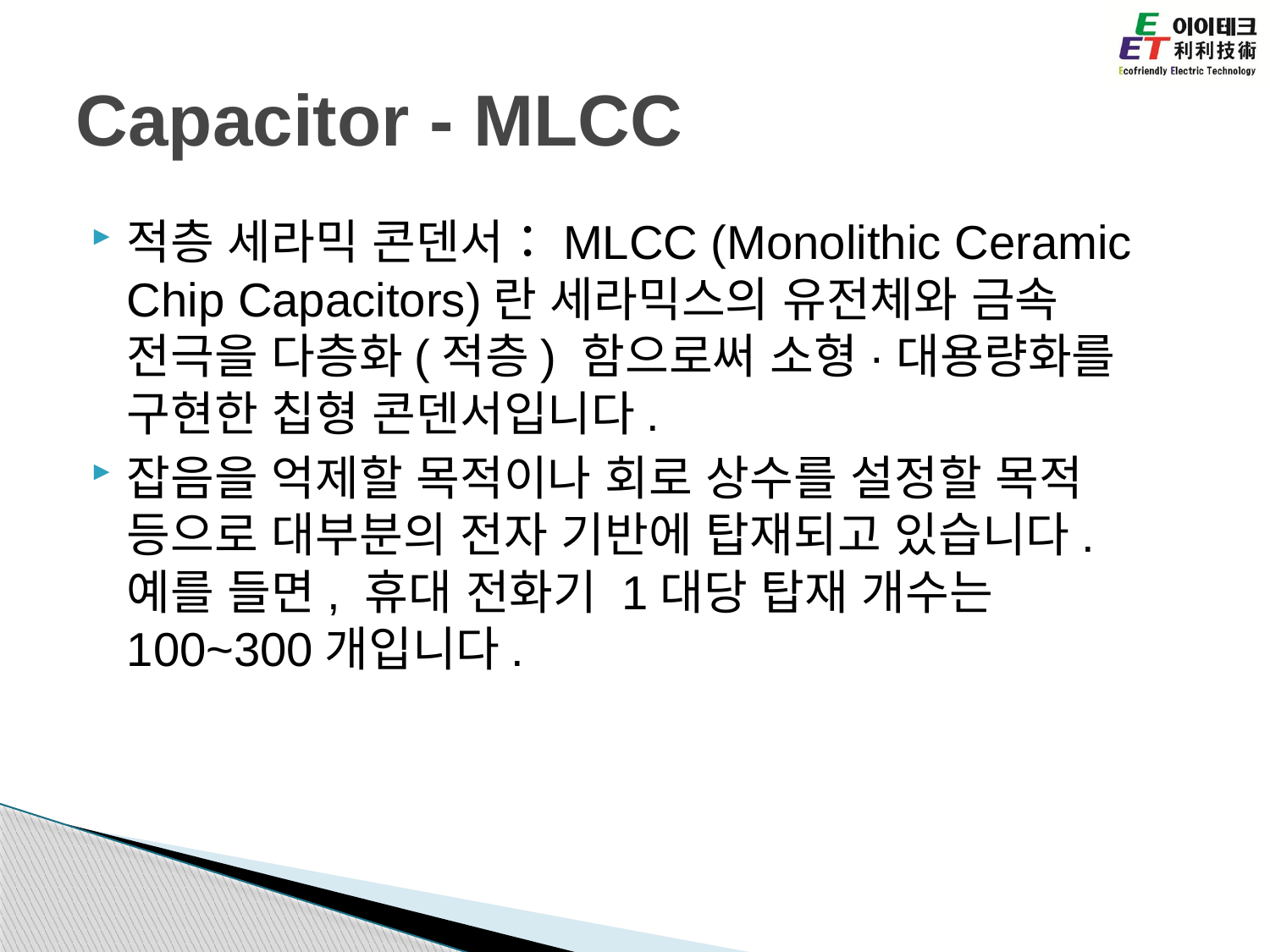

# Capacitor - MLCC
적층 세라믹 콘덴서：MLCC (Monolithic Ceramic Chip Capacitors)란 세라믹스의 유전체와 금속 전극을 다층화(적층) 함으로써 소형·대용량화를 구현한 칩형 콘덴서입니다.
잡음을 억제할 목적이나 회로 상수를 설정할 목적 등으로 대부분의 전자 기반에 탑재되고 있습니다. 예를 들면, 휴대 전화기 1대당 탑재 개수는 100~300개입니다.